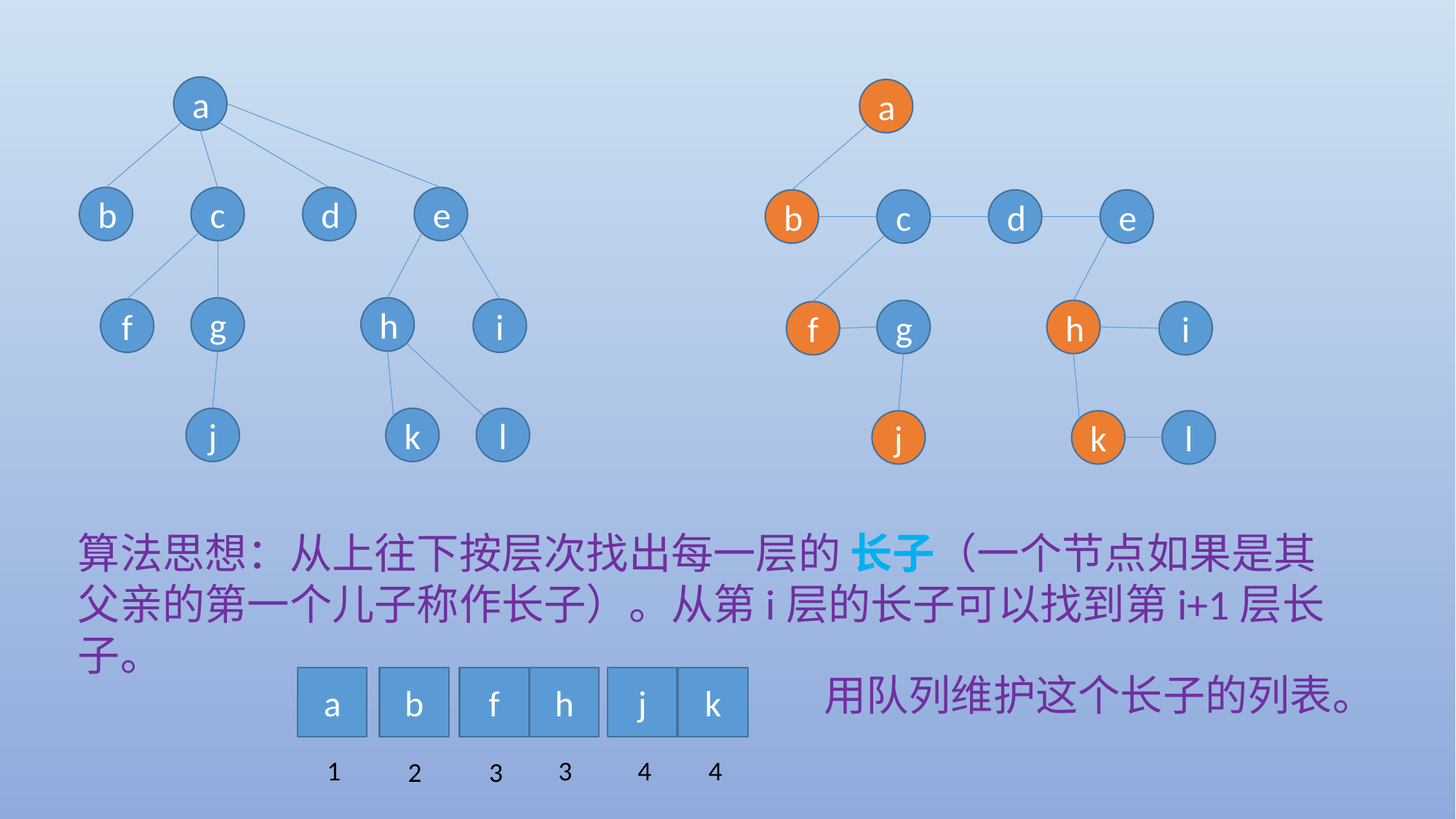

a
d
e
c
b
g
h
i
f
k
l
j
a
d
e
c
b
g
h
i
f
k
l
j
算法思想：从上往下按层次找出每一层的 长子（一个节点如果是其父亲的第一个儿子称作长子）。从第i层的长子可以找到第i+1层长子。
用队列维护这个长子的列表。
f
k
a
b
h
j
1
3
4
4
2
3